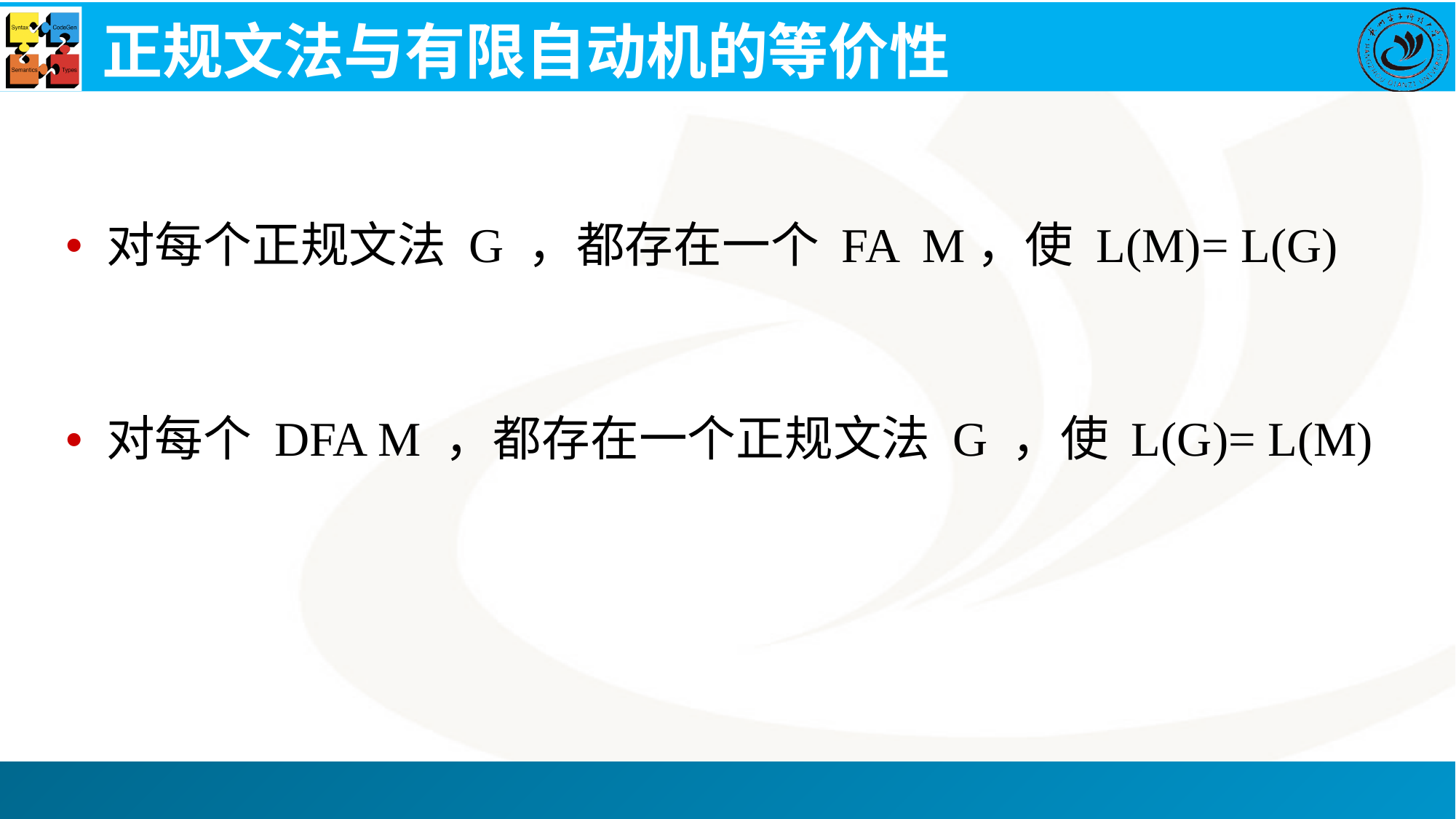

# 正规文法与有限自动机的等价性
对每个正规文法 G ，都存在一个 FA  M，使 L(M)= L(G)

对每个 DFA M ，都存在一个正规文法 G ，使 L(G)= L(M)
82